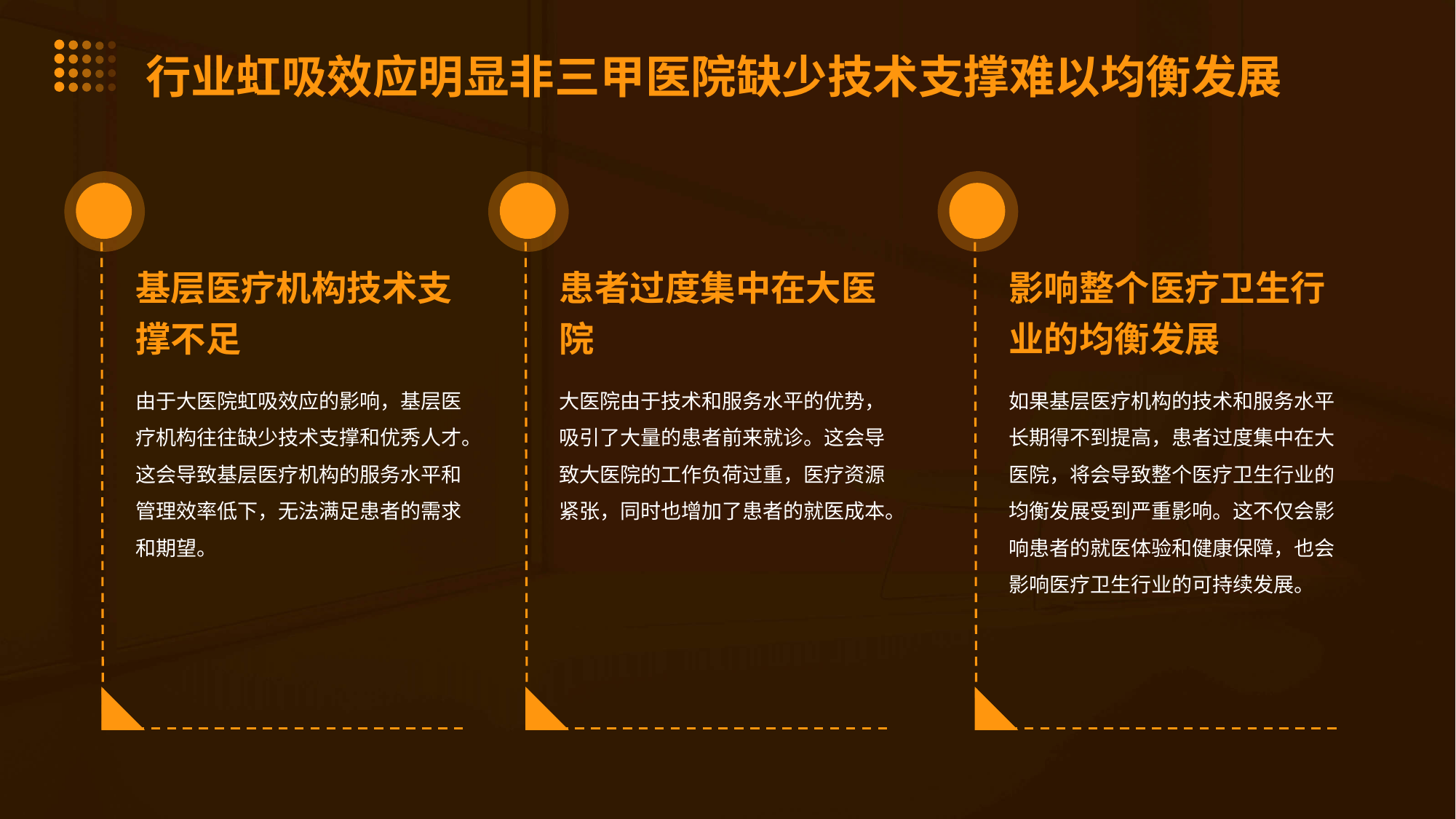

行业虹吸效应明显非三甲医院缺少技术支撑难以均衡发展

基层医疗机构技术支撑不足
患者过度集中在大医院
影响整个医疗卫生行业的均衡发展
由于大医院虹吸效应的影响，基层医疗机构往往缺少技术支撑和优秀人才。这会导致基层医疗机构的服务水平和管理效率低下，无法满足患者的需求和期望。
大医院由于技术和服务水平的优势，吸引了大量的患者前来就诊。这会导致大医院的工作负荷过重，医疗资源紧张，同时也增加了患者的就医成本。
如果基层医疗机构的技术和服务水平长期得不到提高，患者过度集中在大医院，将会导致整个医疗卫生行业的均衡发展受到严重影响。这不仅会影响患者的就医体验和健康保障，也会影响医疗卫生行业的可持续发展。